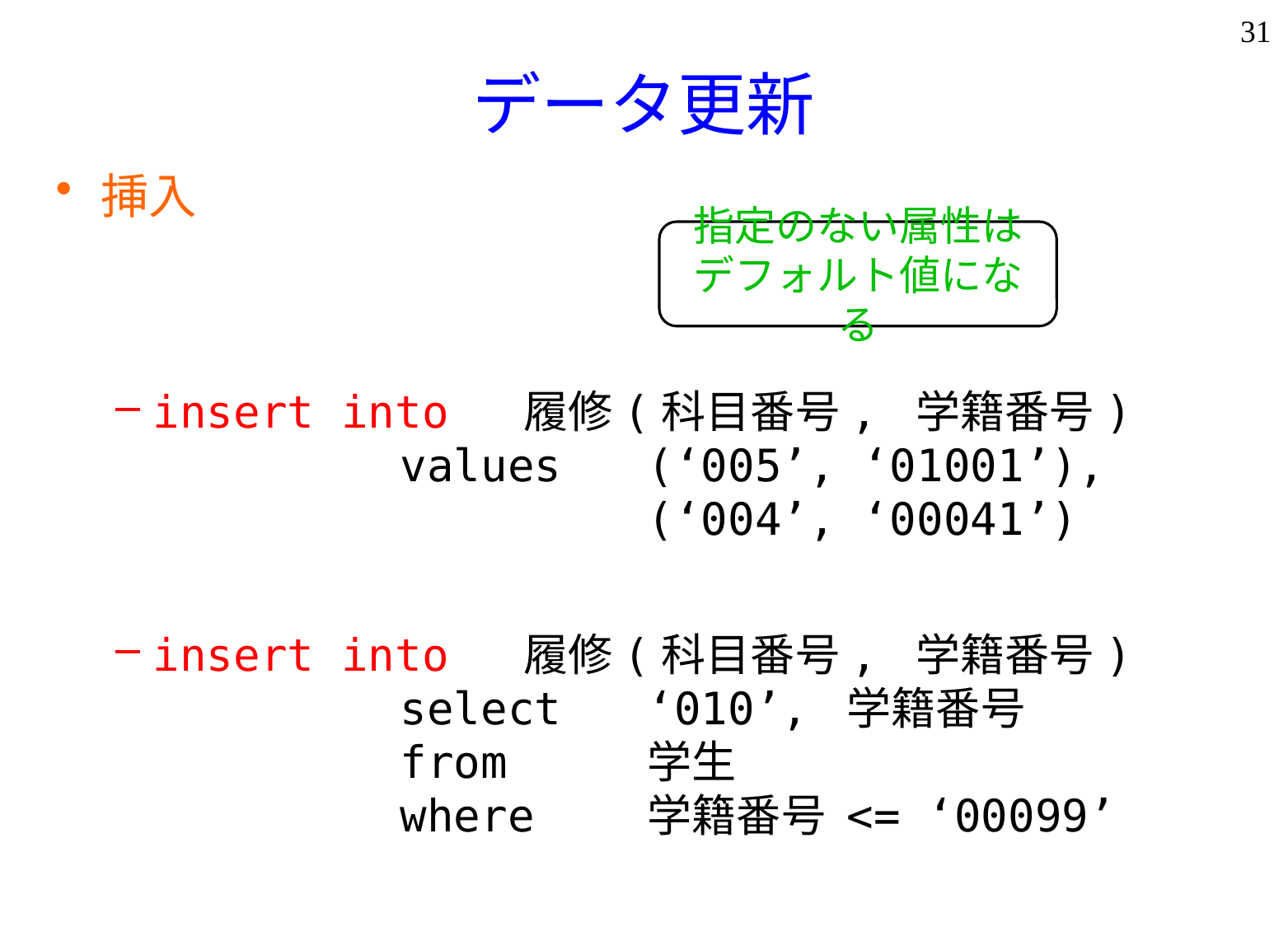

31
# データ更新
挿入

insert into	履修(科目番号, 学籍番号)
		values	(‘005’, ‘01001’),
				(‘004’, ‘00041’)

insert into	履修(科目番号, 学籍番号)
		select	‘010’, 学籍番号
		from		学生
		where	学籍番号 <= ‘00099’
指定のない属性はデフォルト値になる